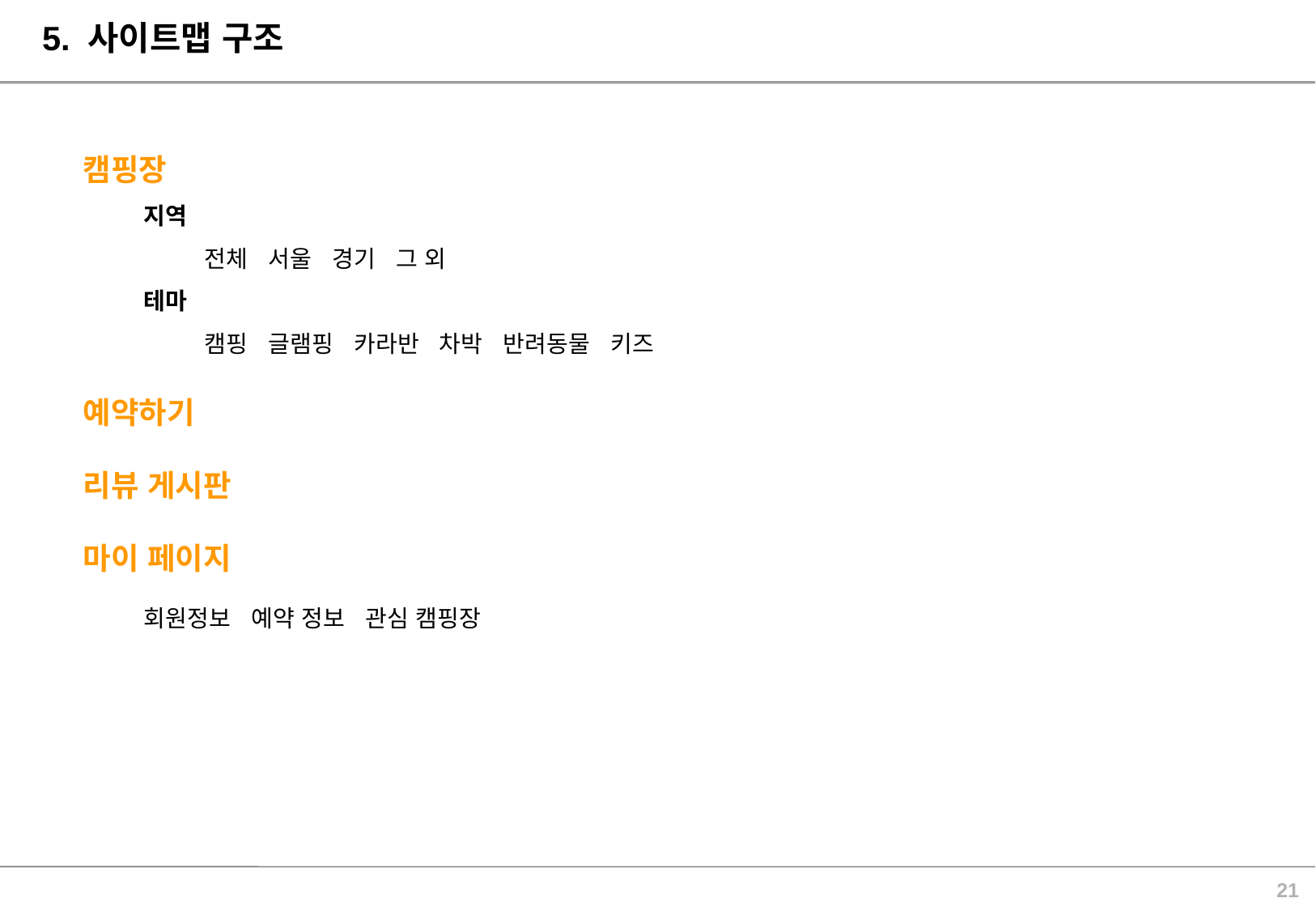

# 5. 사이트맵 구조
캠핑장
지역
전체   서울   경기   그 외
테마
캠핑   글램핑   카라반   차박   반려동물   키즈
예약하기
리뷰 게시판
마이 페이지
회원정보   예약 정보   관심 캠핑장
21